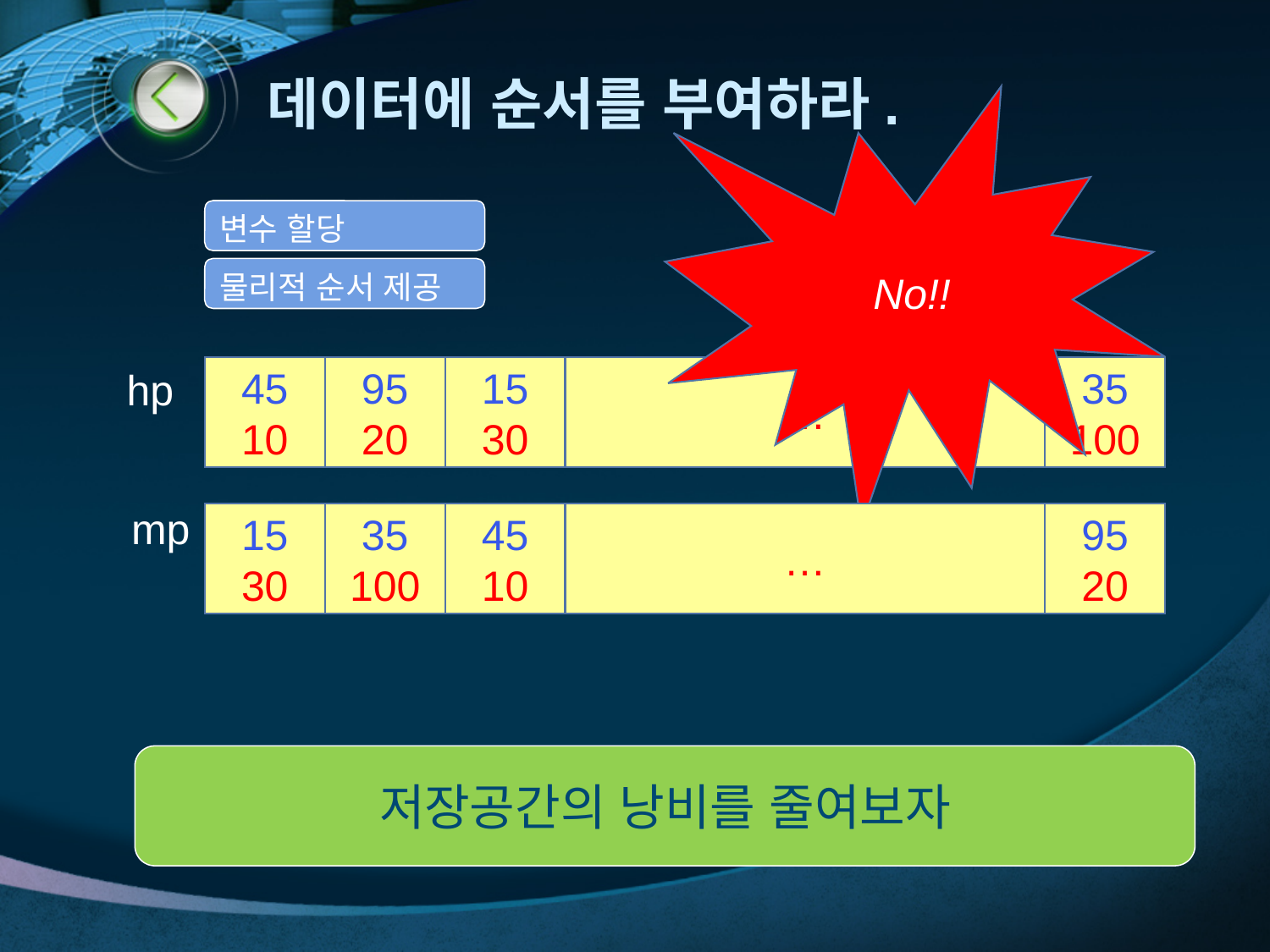

# 데이터에 순서를 부여하라.
No!!
변수 할당
물리적 순서 제공
hp
45
10
95
20
15
30
…
35
100
mp
15
30
35
100
45
10
…
95
20
저장공간의 낭비를 줄여보자